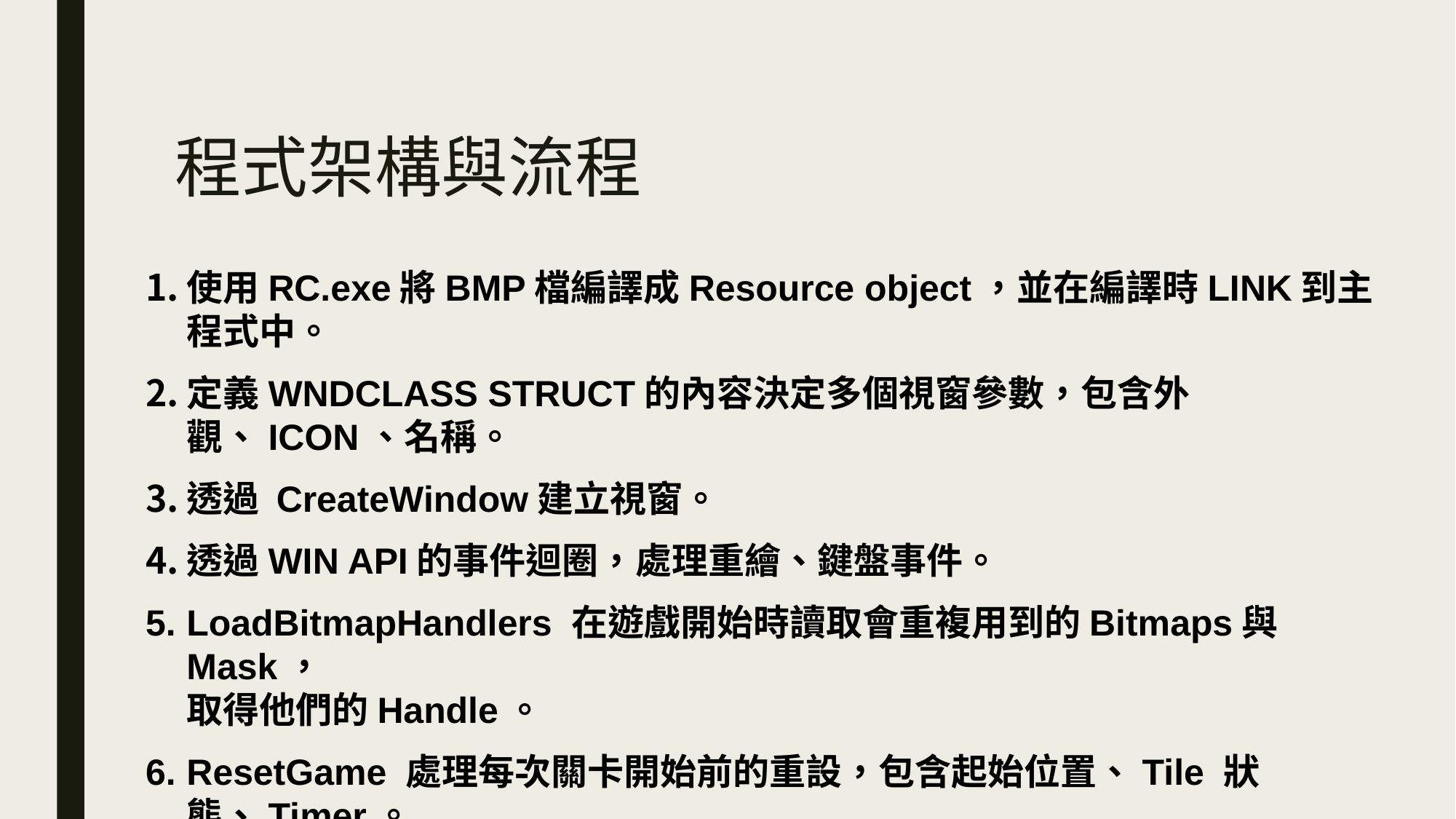

# 程式架構與流程
使用RC.exe將BMP檔編譯成Resource object，並在編譯時LINK到主程式中。
定義WNDCLASS STRUCT的內容決定多個視窗參數，包含外觀、ICON、名稱。
透過 CreateWindow建立視窗。
透過WIN API的事件迴圈，處理重繪、鍵盤事件。
LoadBitmapHandlers 在遊戲開始時讀取會重複用到的Bitmaps與Mask，
取得他們的Handle。
ResetGame 處理每次關卡開始前的重設，包含起始位置、Tile 狀態、Timer。